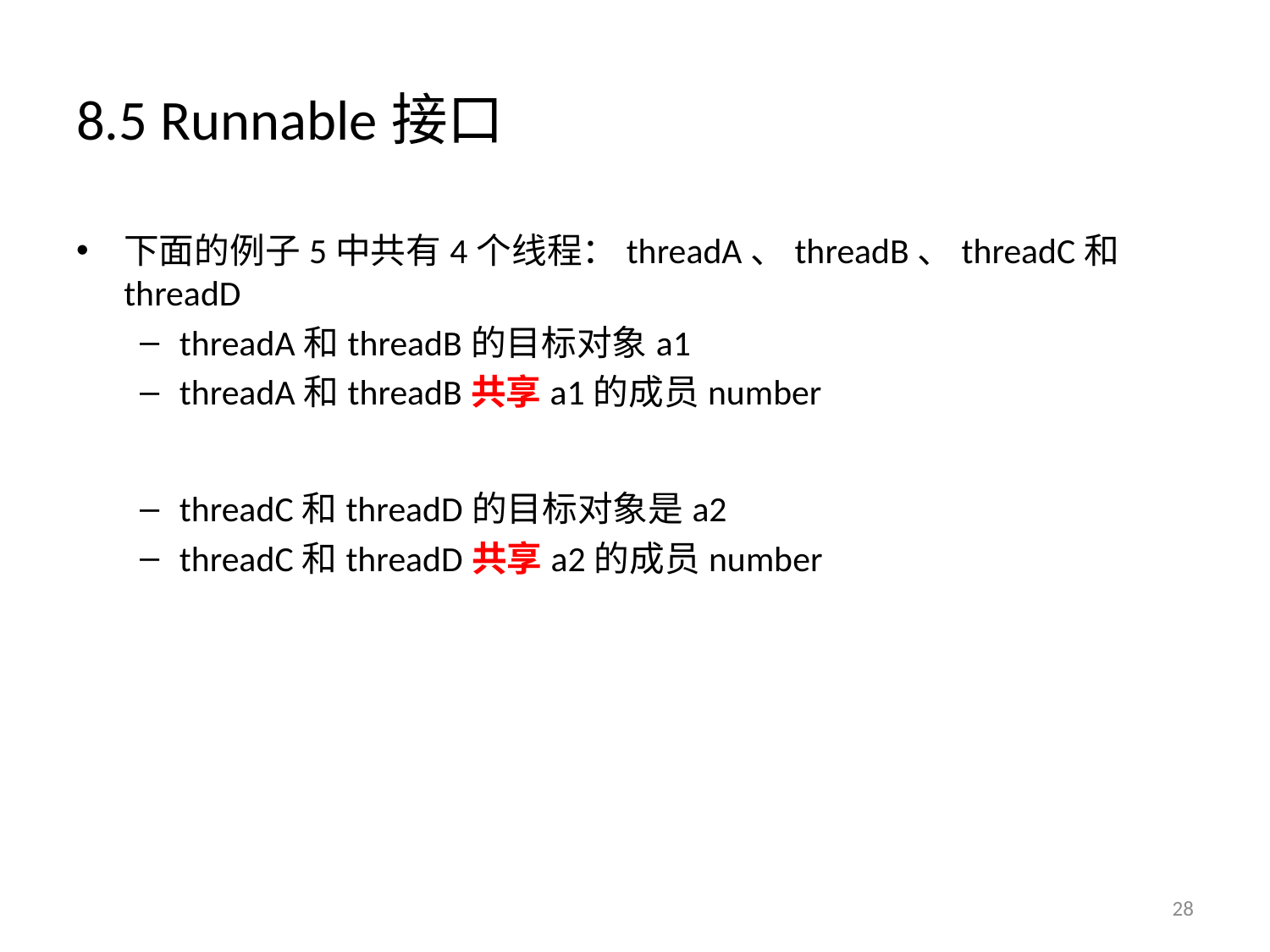

# 8.5 Runnable接口
下面的例子5中共有4个线程：threadA、threadB、threadC和threadD
threadA和threadB的目标对象a1
threadA和threadB共享a1的成员number

threadC和threadD的目标对象是a2
threadC和threadD共享a2的成员number
28